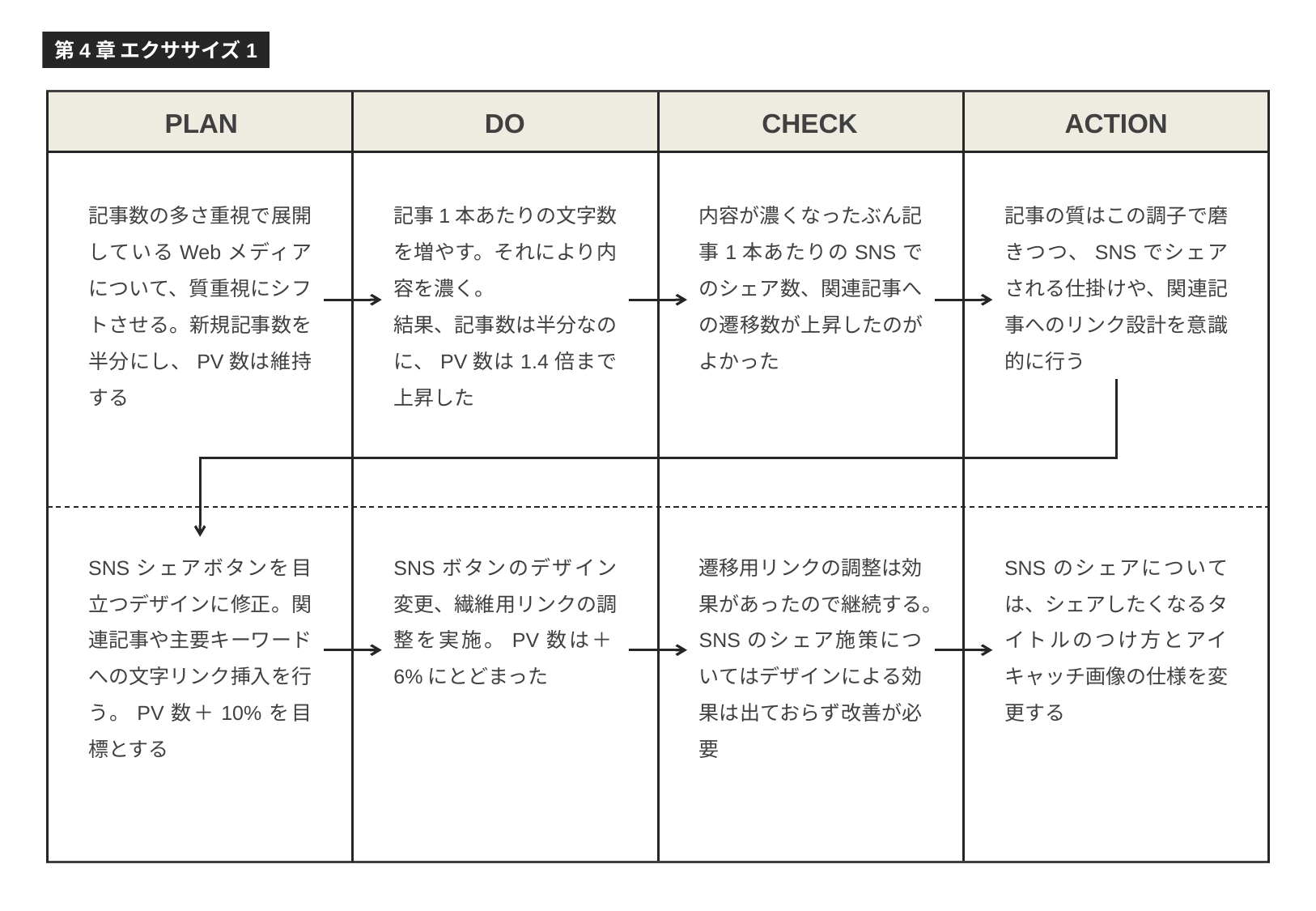

第4章 エクササイズ1

PLAN
DO
CHECK
ACTION
記事数の多さ重視で展開しているWebメディアについて、質重視にシフトさせる。新規記事数を半分にし、PV数は維持する
記事1本あたりの文字数を増やす。それにより内容を濃く。
結果、記事数は半分なのに、PV数は1.4倍まで上昇した
内容が濃くなったぶん記事1本あたりのSNSでのシェア数、関連記事への遷移数が上昇したのがよかった
記事の質はこの調子で磨きつつ、SNSでシェアされる仕掛けや、関連記事へのリンク設計を意識的に行う
SNSシェアボタンを目立つデザインに修正。関連記事や主要キーワードへの文字リンク挿入を行う。PV数＋10%を目標とする
SNSボタンのデザイン変更、繊維用リンクの調整を実施。PV数は＋6%にとどまった
遷移用リンクの調整は効果があったので継続する。SNSのシェア施策についてはデザインによる効果は出ておらず改善が必要
SNSのシェアについては、シェアしたくなるタイトルのつけ方とアイキャッチ画像の仕様を変更する